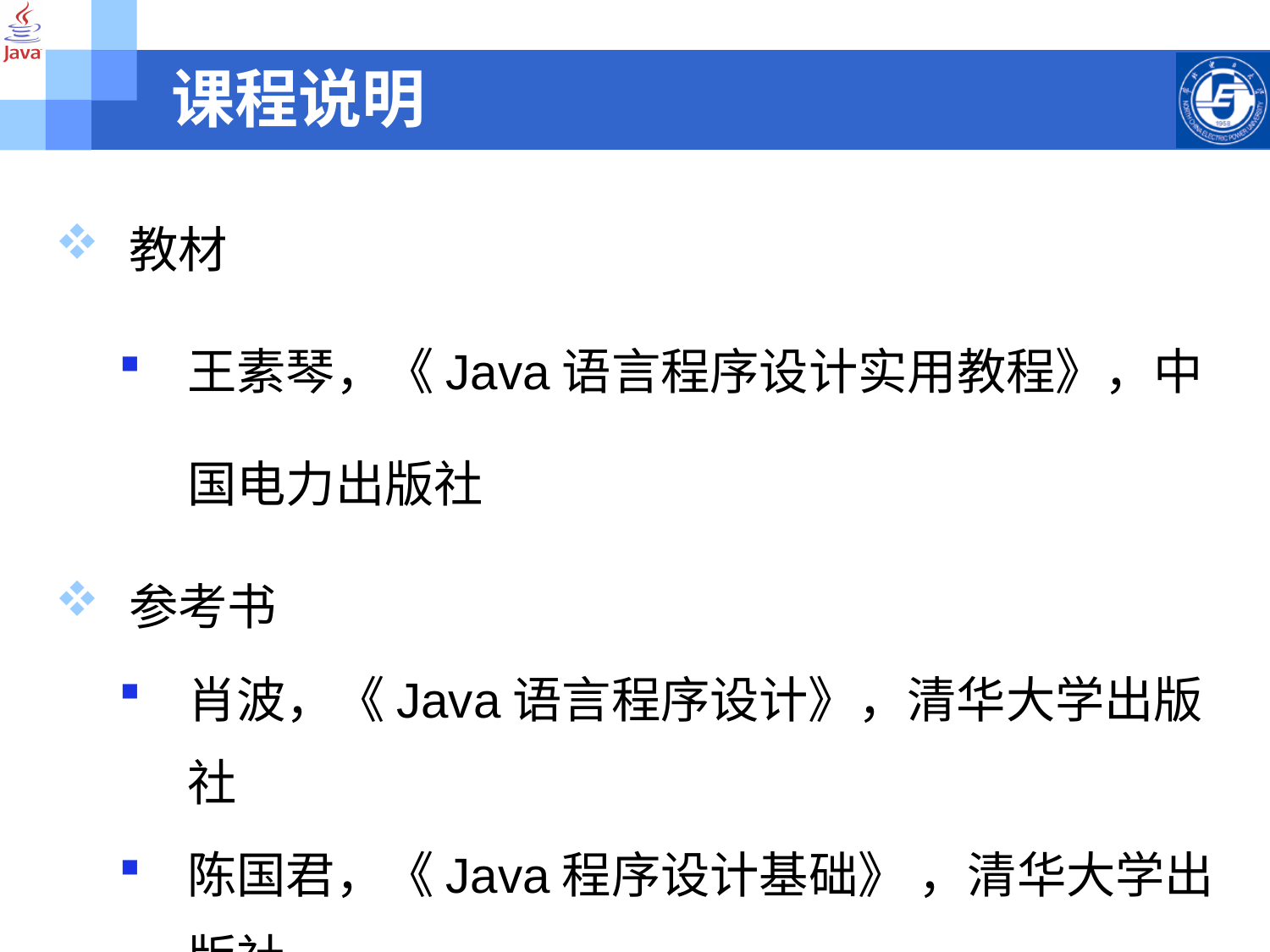

# 课程说明
教材
王素琴，《Java语言程序设计实用教程》，中国电力出版社
参考书
肖波，《Java语言程序设计》，清华大学出版社
陈国君，《Java程序设计基础》 ，清华大学出版社